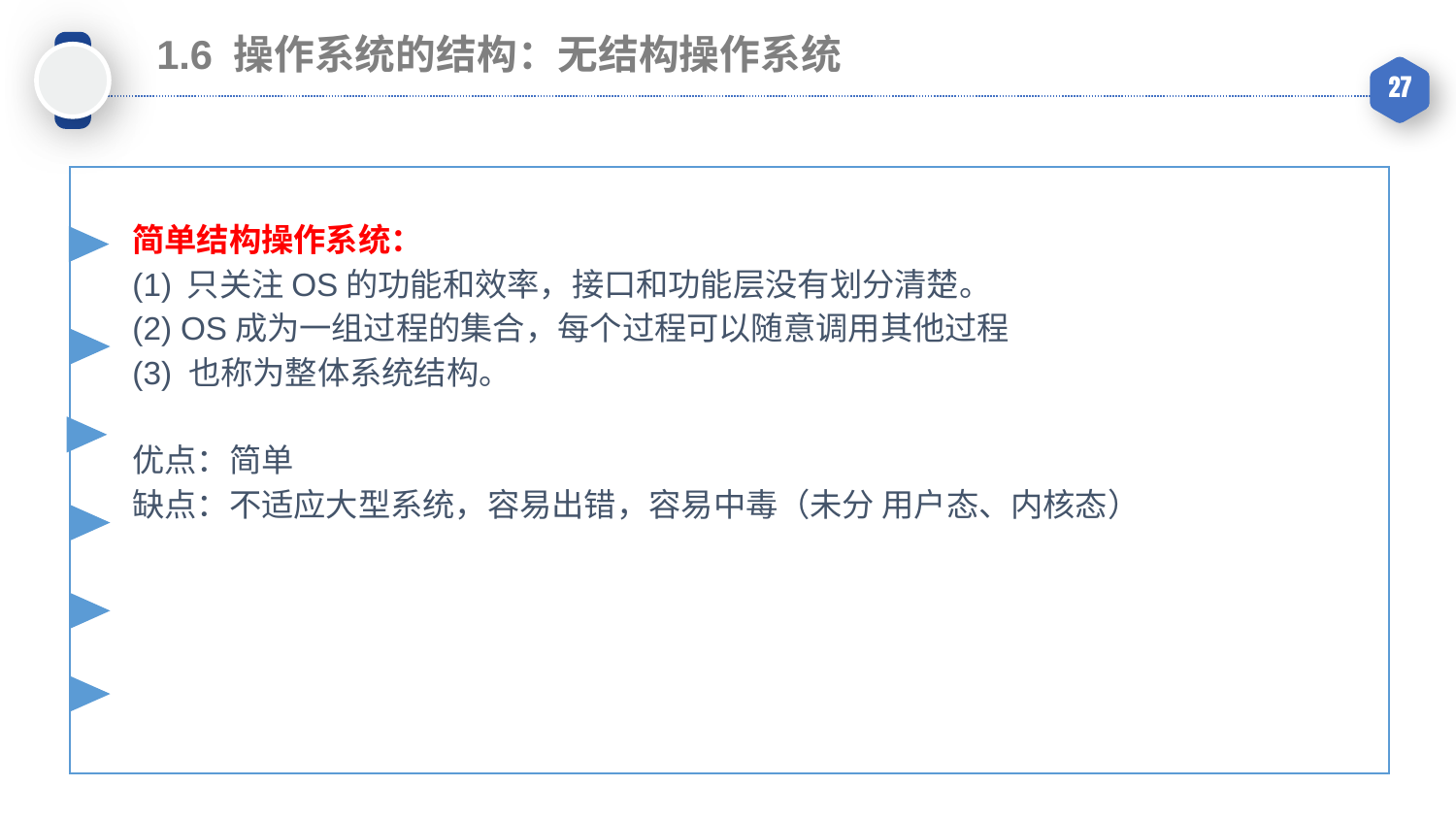

1.6 操作系统的结构：无结构操作系统

简单结构操作系统：
只关注OS的功能和效率，接口和功能层没有划分清楚。
(2) OS成为一组过程的集合，每个过程可以随意调用其他过程
(3) 也称为整体系统结构。

优点：简单
缺点：不适应大型系统，容易出错，容易中毒（未分 用户态、内核态）